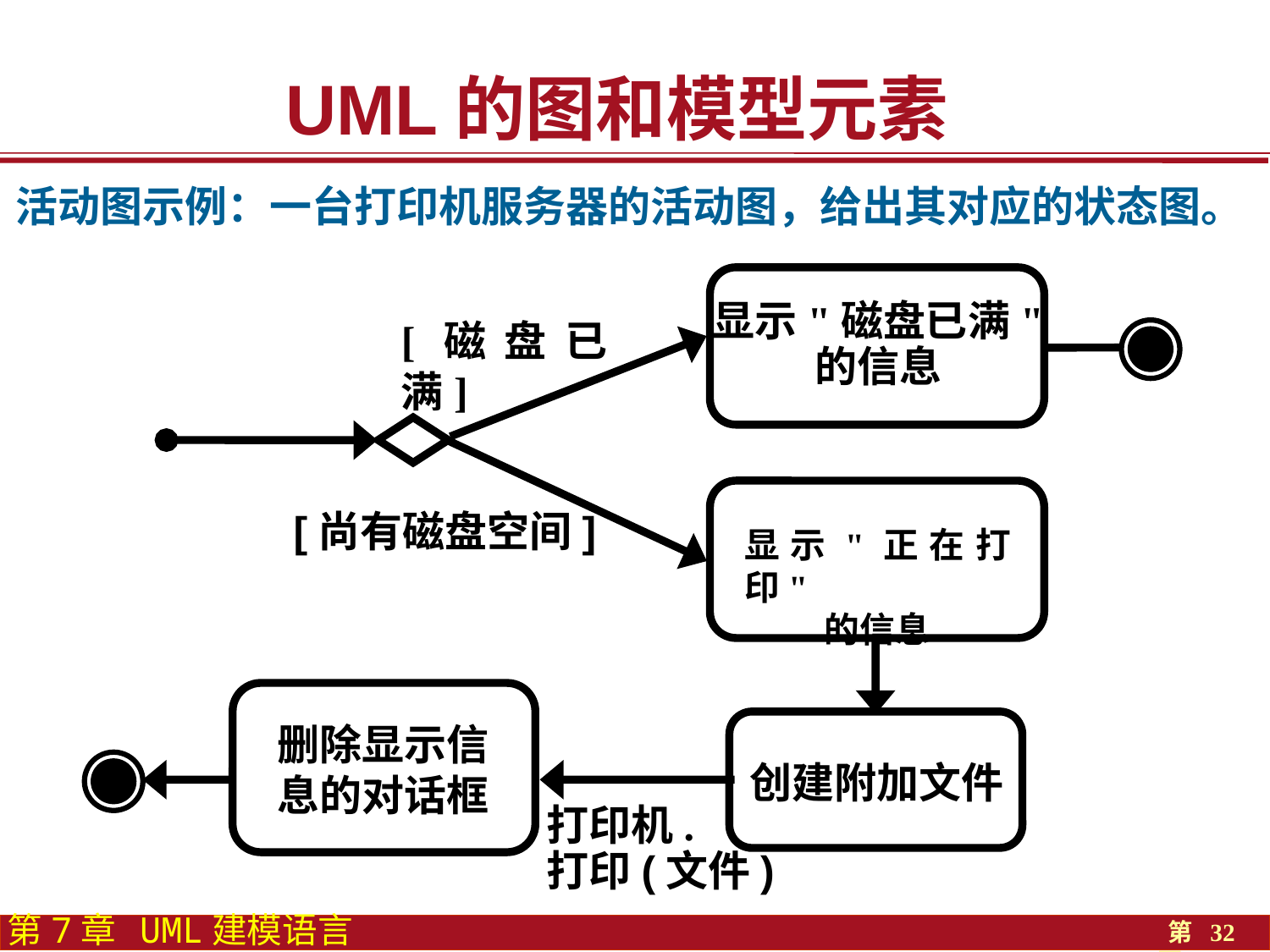

UML的图和模型元素
活动图示例：一台打印机服务器的活动图，给出其对应的状态图。

显示"磁盘已满"
的信息

[磁盘已满]

[尚有磁盘空间]
显示"正在打印"
的信息

删除显示信息的对话框

创建附加文件

打印机.
打印(文件)